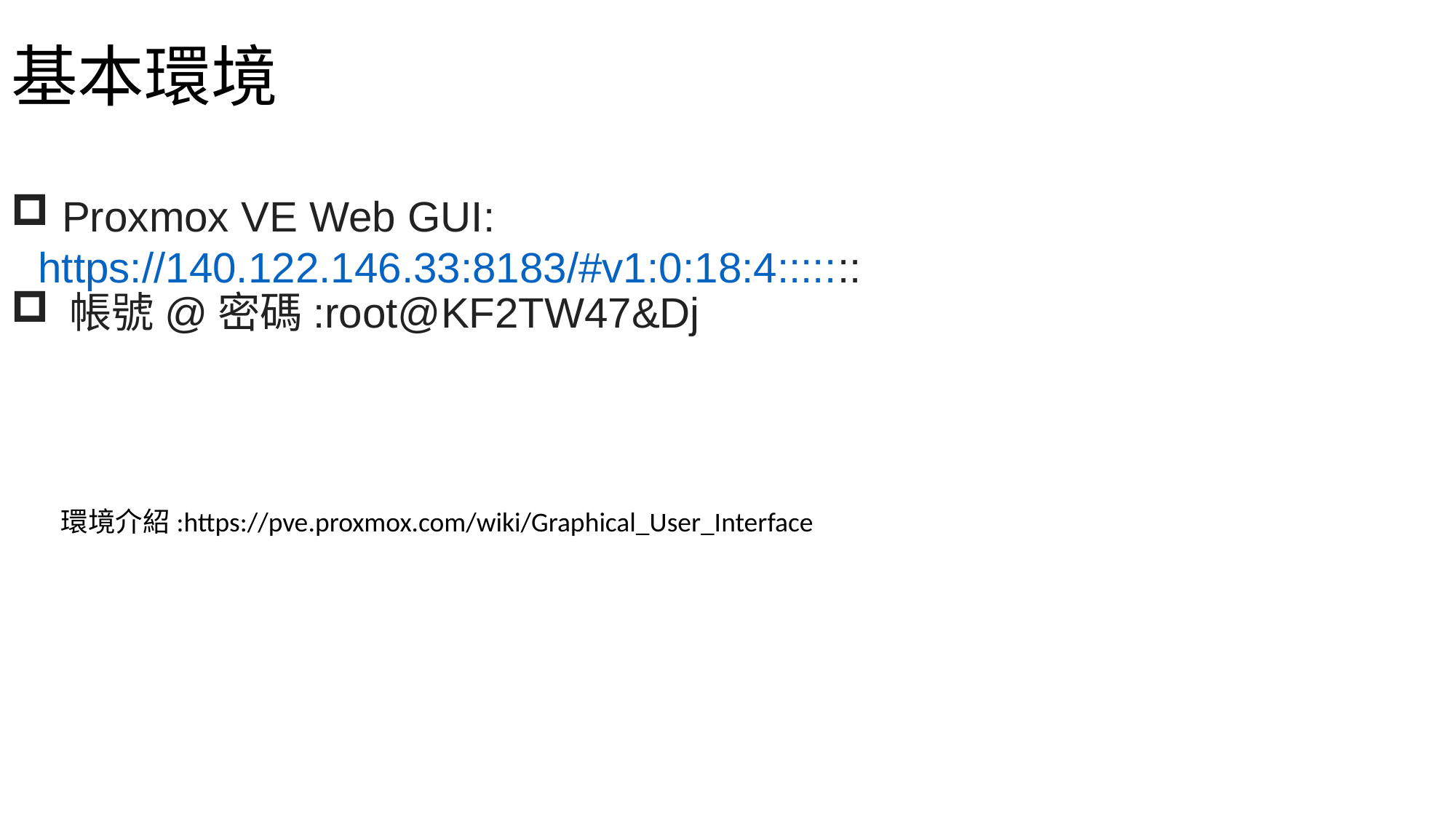

# 基本環境
 Proxmox VE Web GUI:https://140.122.146.33:8183/#v1:0:18:4:::::::
 帳號@密碼:root@KF2TW47&Dj

環境介紹:https://pve.proxmox.com/wiki/Graphical_User_Interface